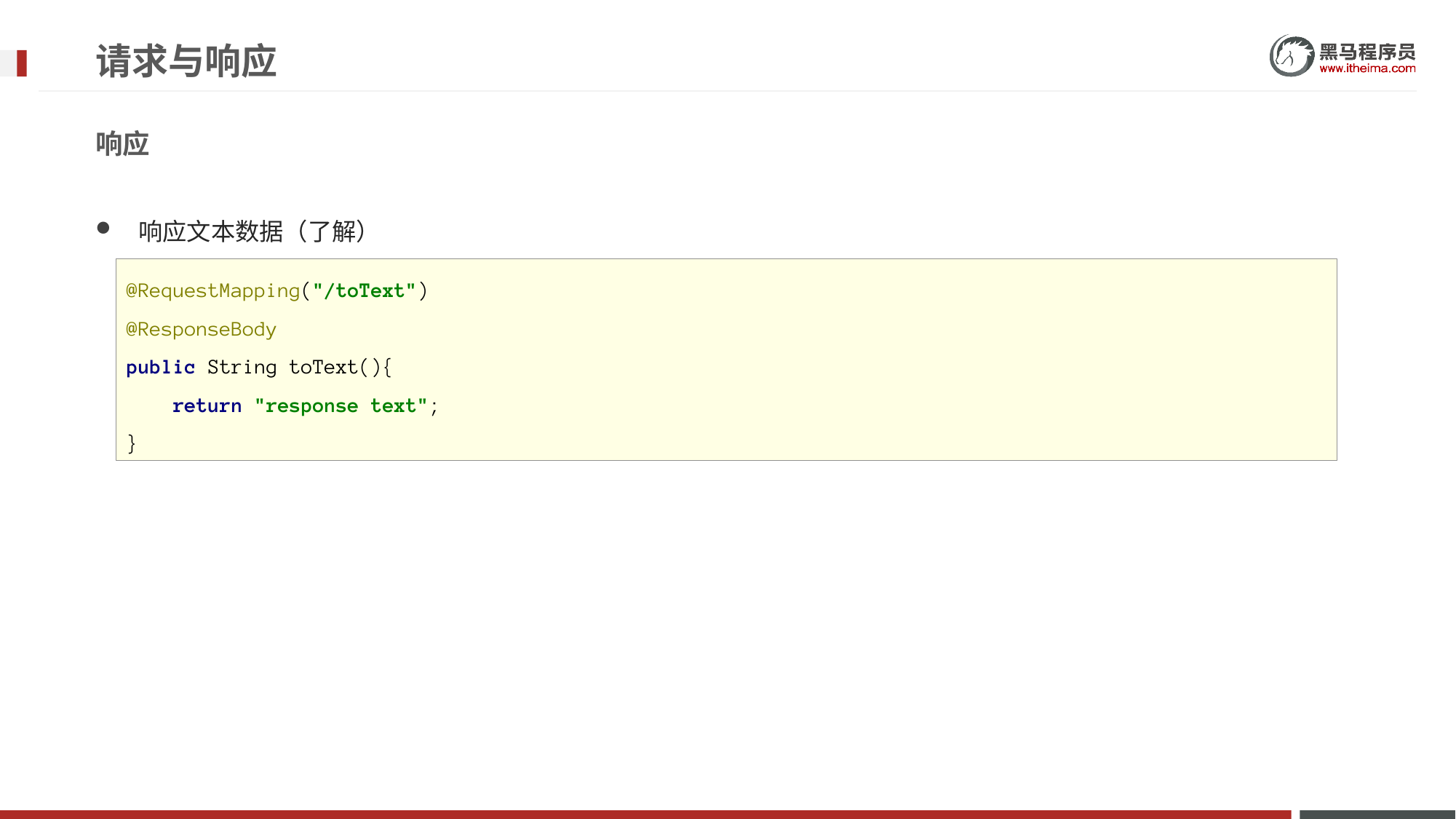

# 请求与响应
响应
响应文本数据（了解）
@RequestMapping("/toText")
@ResponseBody
public String toText(){
    return "response text";
}